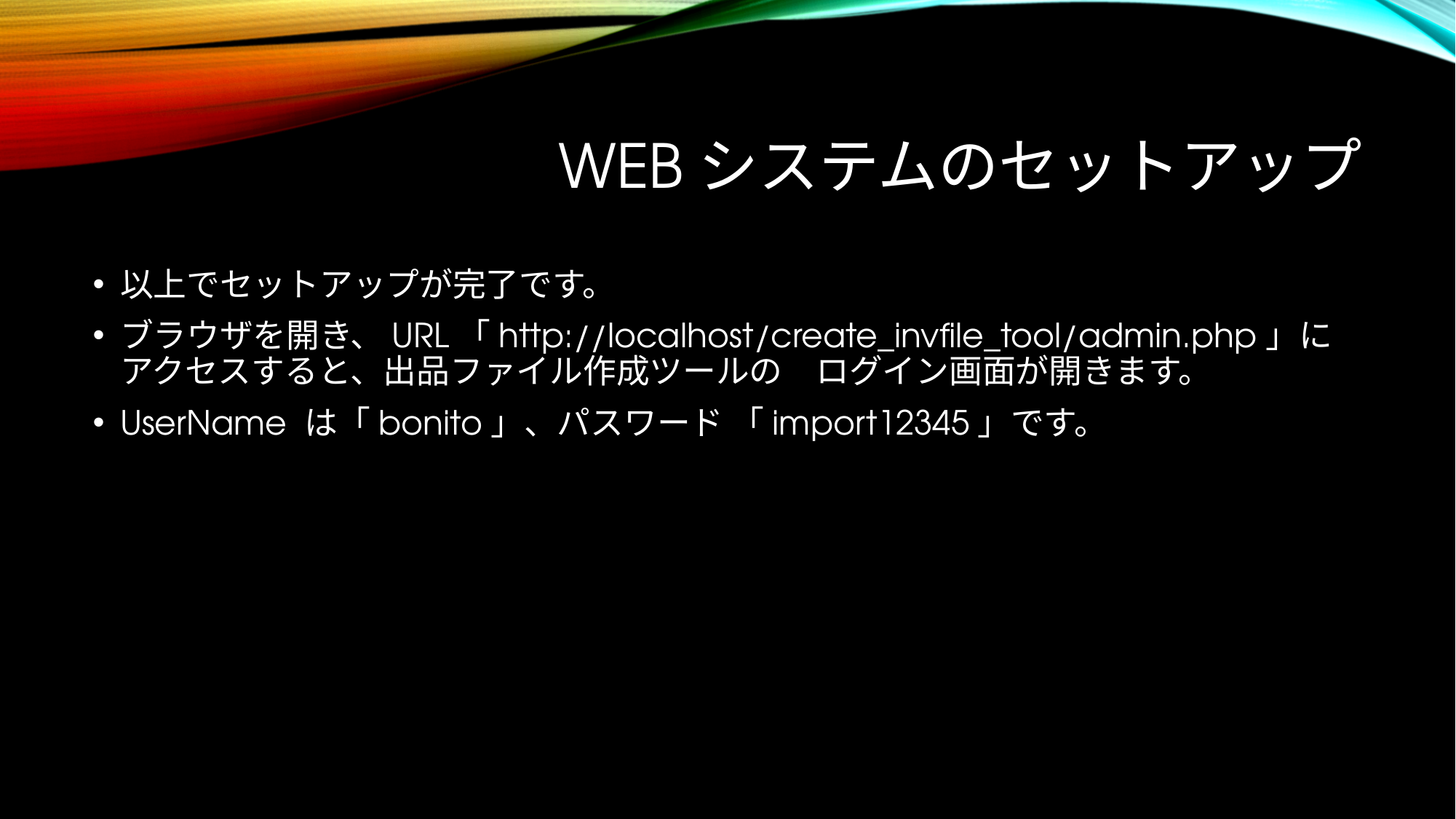

# WEBシステムのセットアップ
以上でセットアップが完了です。
ブラウザを開き、URL「http://localhost/create_invfile_tool/admin.php」にアクセスすると、出品ファイル作成ツールの　ログイン画面が開きます。
UserName は「bonito」、パスワード 「import12345」です。